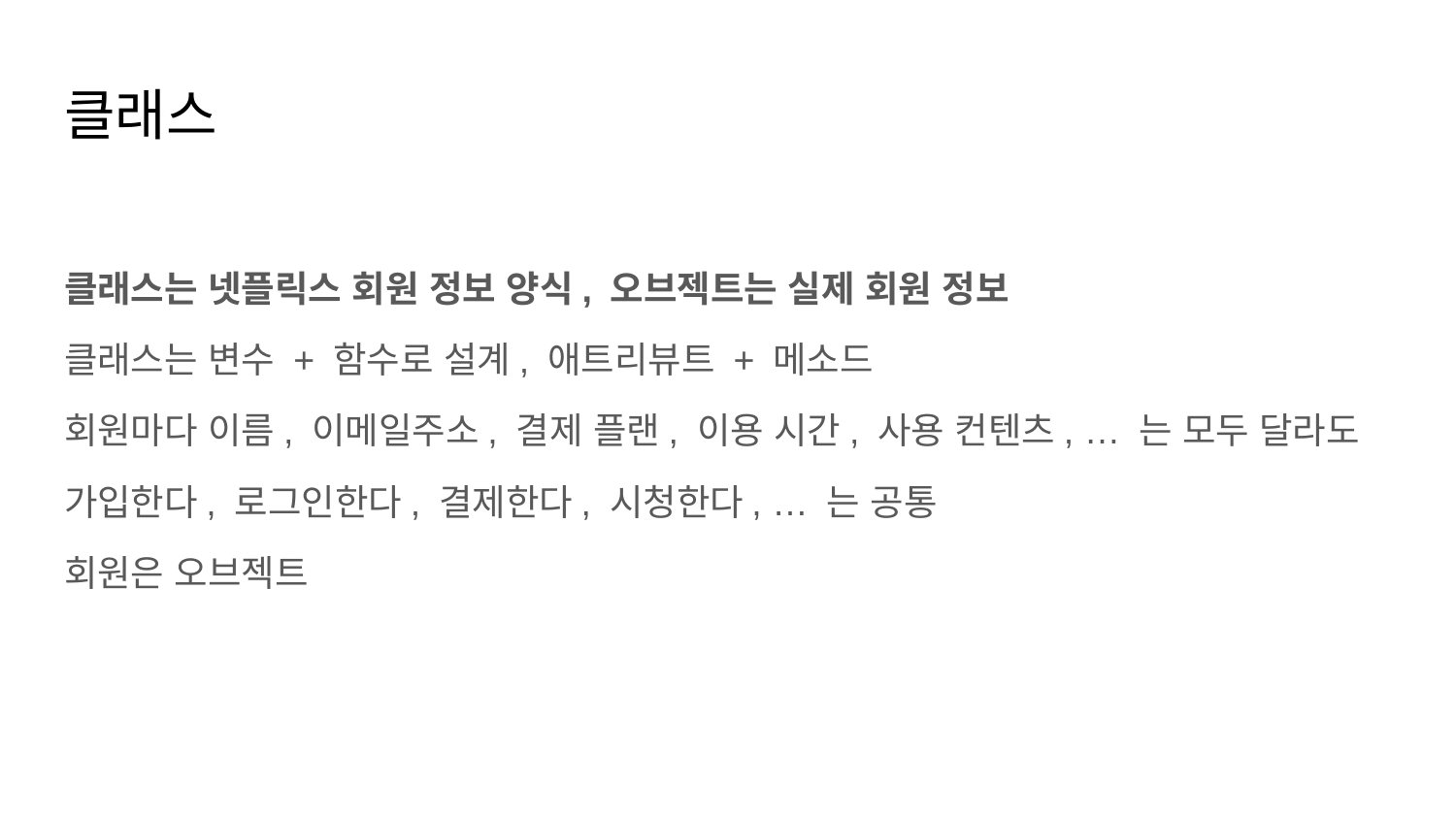

# 클래스

클래스는 넷플릭스 회원 정보 양식, 오브젝트는 실제 회원 정보
클래스는 변수 + 함수로 설계, 애트리뷰트 + 메소드
회원마다 이름, 이메일주소, 결제 플랜, 이용 시간, 사용 컨텐츠, … 는 모두 달라도
가입한다, 로그인한다, 결제한다, 시청한다, … 는 공통
회원은 오브젝트